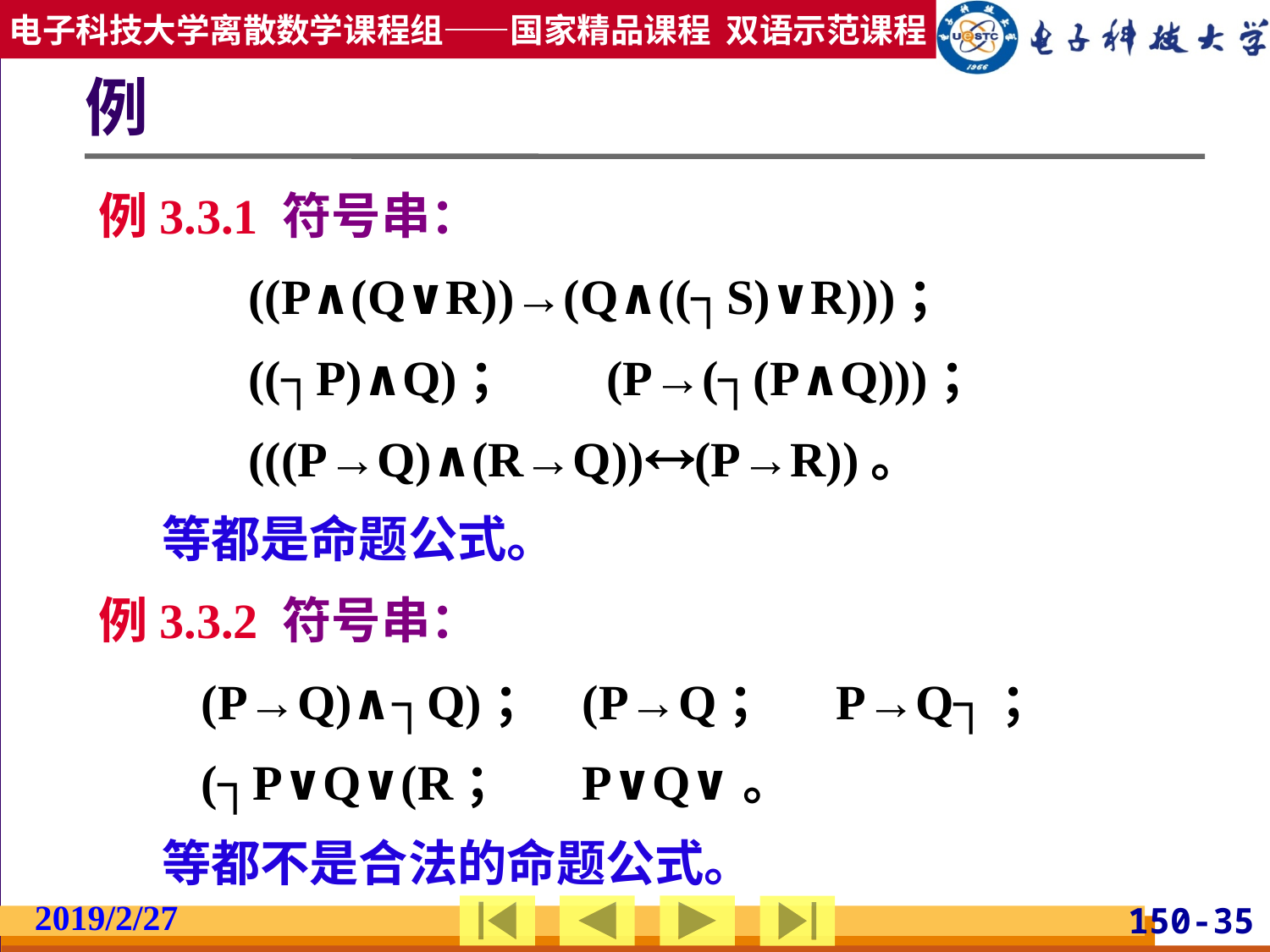

# 例
例3.3.1 符号串：
((P∧(Q∨R))→(Q∧((┐S)∨R)))；
((┐P)∧Q)；	(P→(┐(P∧Q)))；
(((P→Q)∧(R→Q))↔(P→R))。
等都是命题公式。
例3.3.2 符号串：
	(P→Q)∧┐Q)；	(P→Q；	P→Q┐；
	(┐P∨Q∨(R；	P∨Q∨。
等都不是合法的命题公式。
2019/2/27